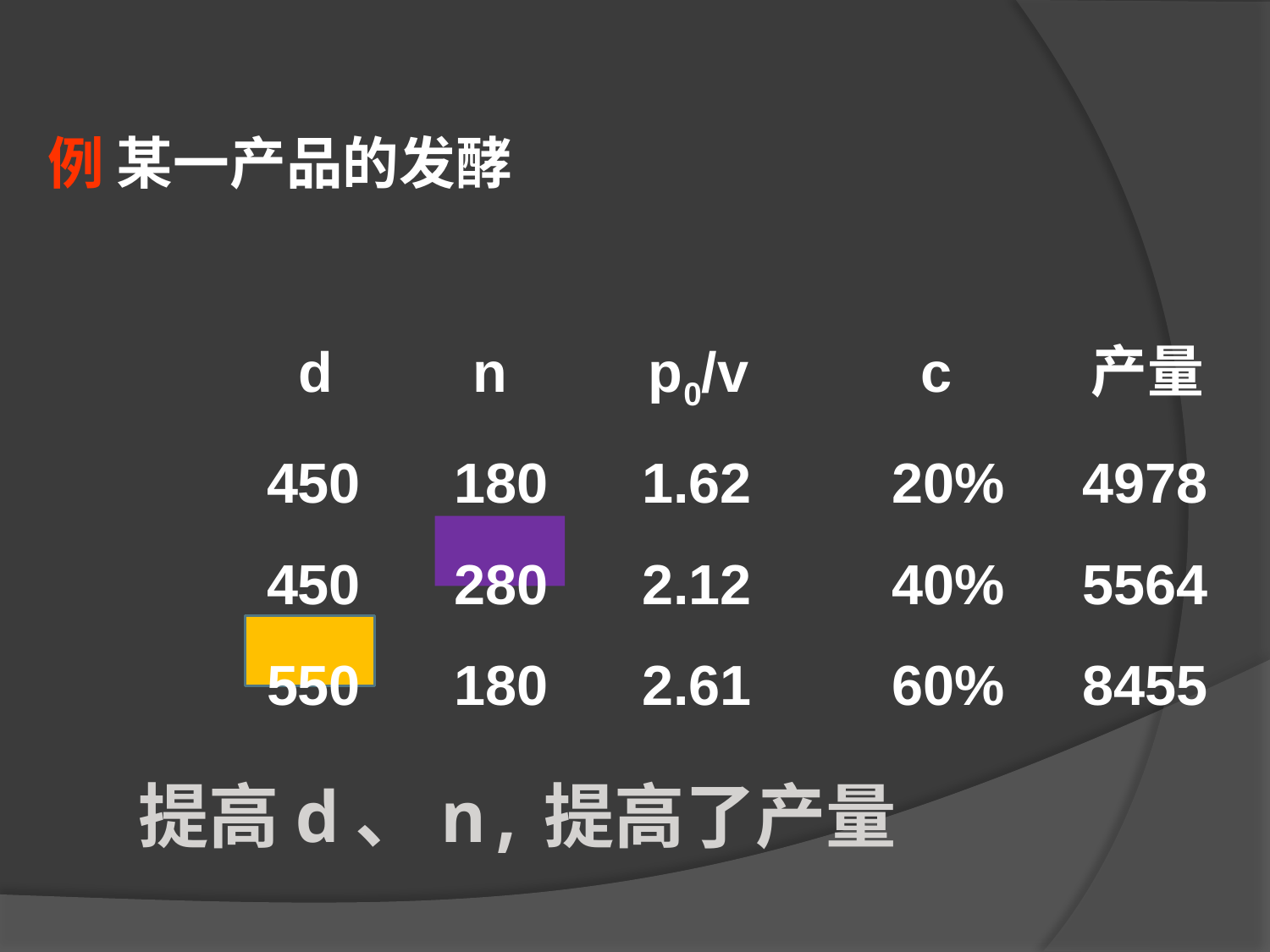

例 某一产品的发酵

                d         n         p0/v           c        产量
              450      180      1.62         20%     4978
              450      280      2.12         40%     5564
              550      180      2.61         60%     8455

提高d、n,提高了产量